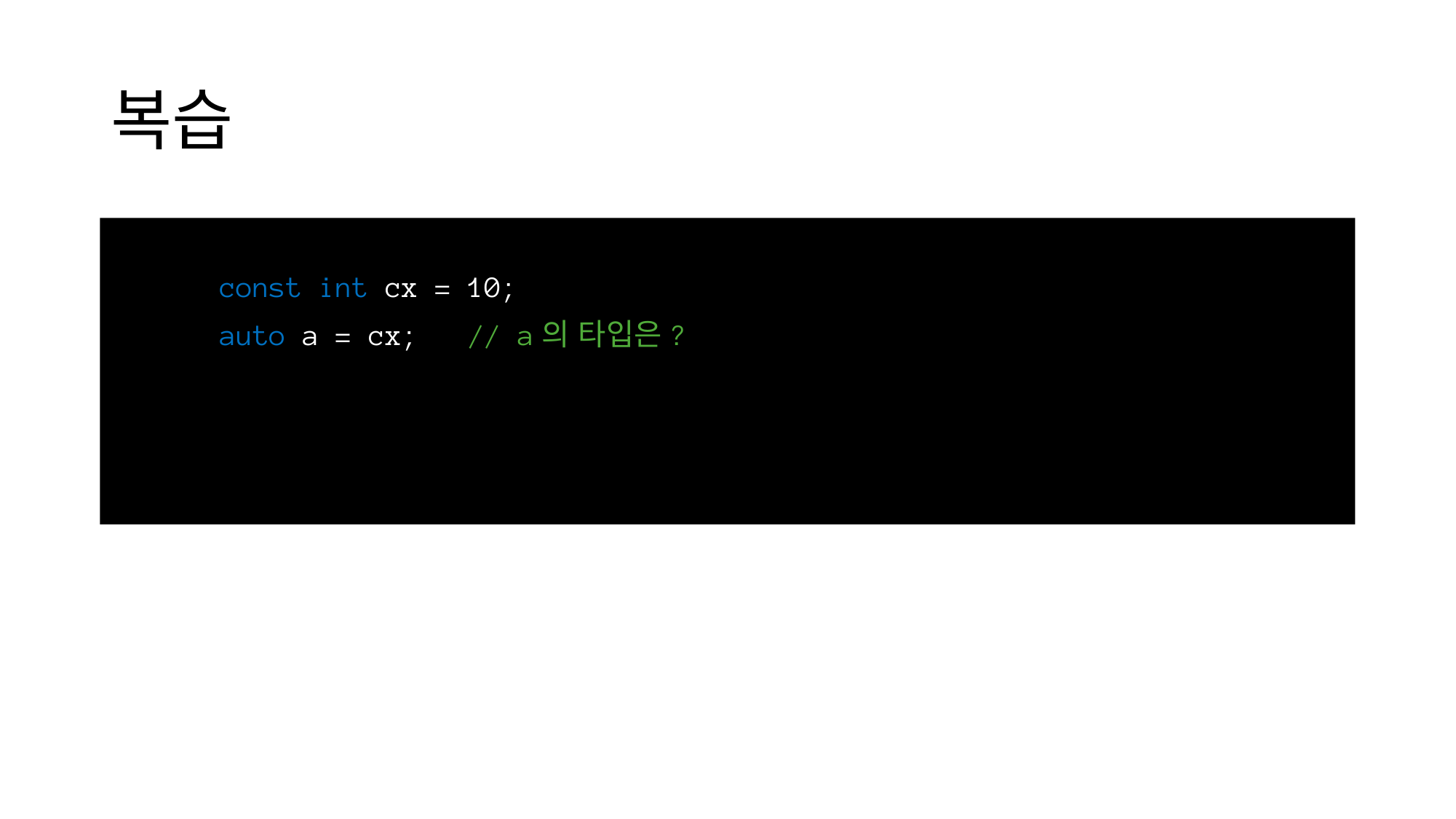

# 복습

	const int cx = 10;
	auto a = cx;   // a의 타입은?